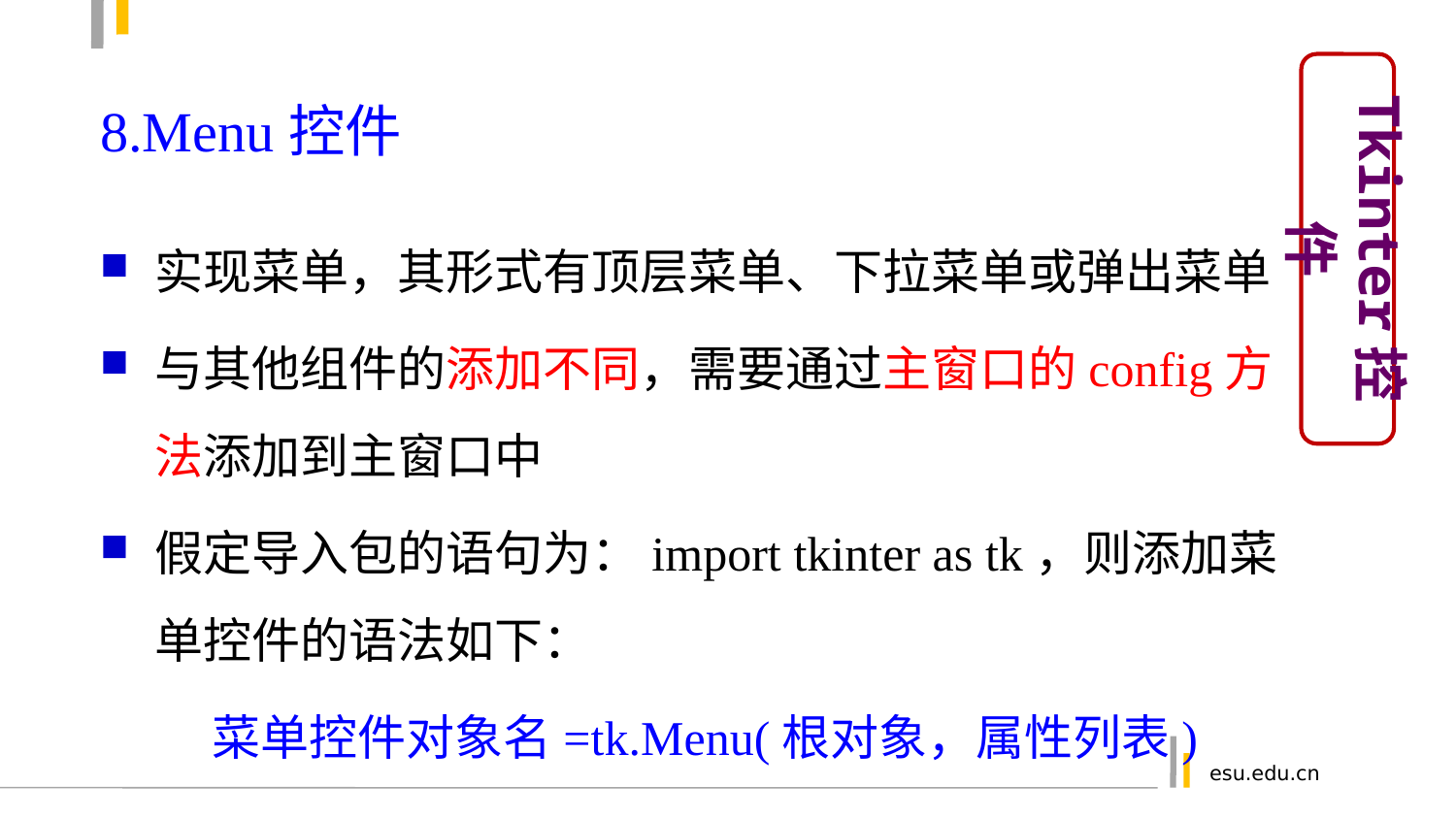

Tkinter控件
8.Menu控件
实现菜单，其形式有顶层菜单、下拉菜单或弹出菜单
与其他组件的添加不同，需要通过主窗口的config方法添加到主窗口中
假定导入包的语句为：import tkinter as tk，则添加菜单控件的语法如下：
菜单控件对象名=tk.Menu(根对象，属性列表)